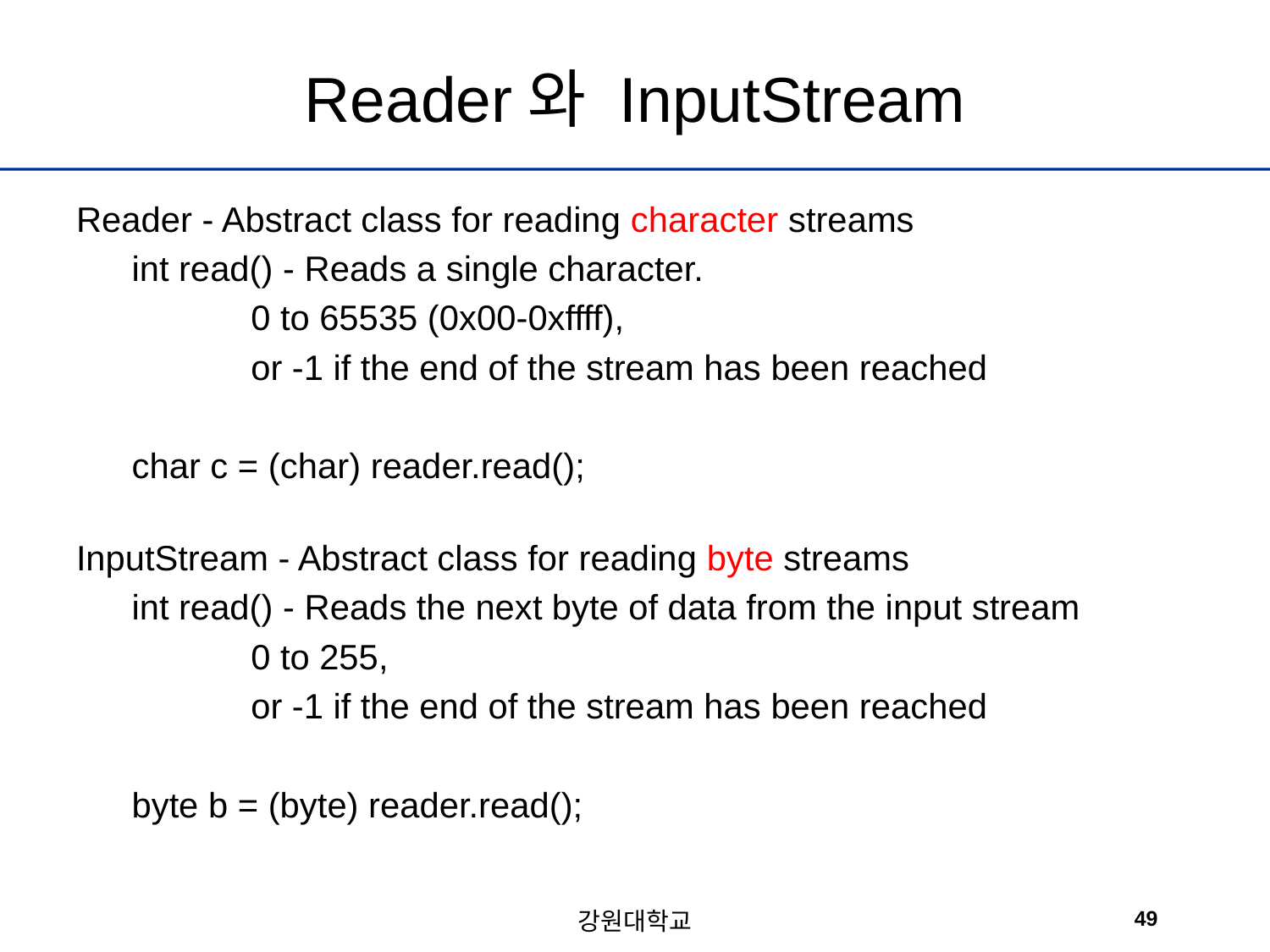

# Reader와 InputStream

Reader - Abstract class for reading character streams
int read() - Reads a single character.
0 to 65535 (0x00-0xffff),
or -1 if the end of the stream has been reached

char c = (char) reader.read();
InputStream - Abstract class for reading byte streams
int read() - Reads the next byte of data from the input stream
0 to 255,
or -1 if the end of the stream has been reached

byte b = (byte) reader.read();
강원대학교